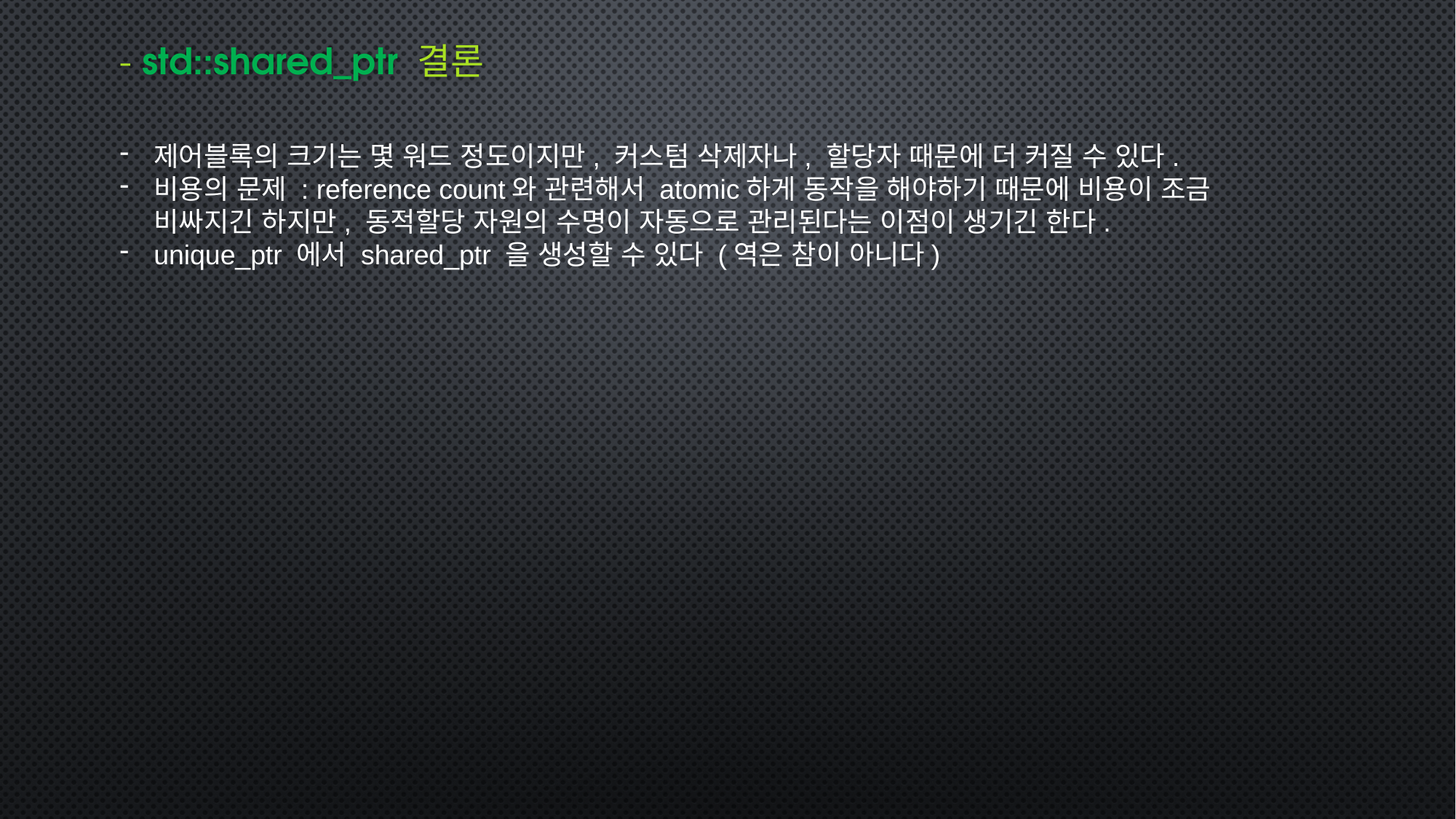

# - std::shared_ptr 결론
제어블록의 크기는 몇 워드 정도이지만, 커스텀 삭제자나, 할당자 때문에 더 커질 수 있다.
비용의 문제 : reference count와 관련해서 atomic하게 동작을 해야하기 때문에 비용이 조금 비싸지긴 하지만, 동적할당 자원의 수명이 자동으로 관리된다는 이점이 생기긴 한다.
unique_ptr 에서 shared_ptr 을 생성할 수 있다 (역은 참이 아니다)